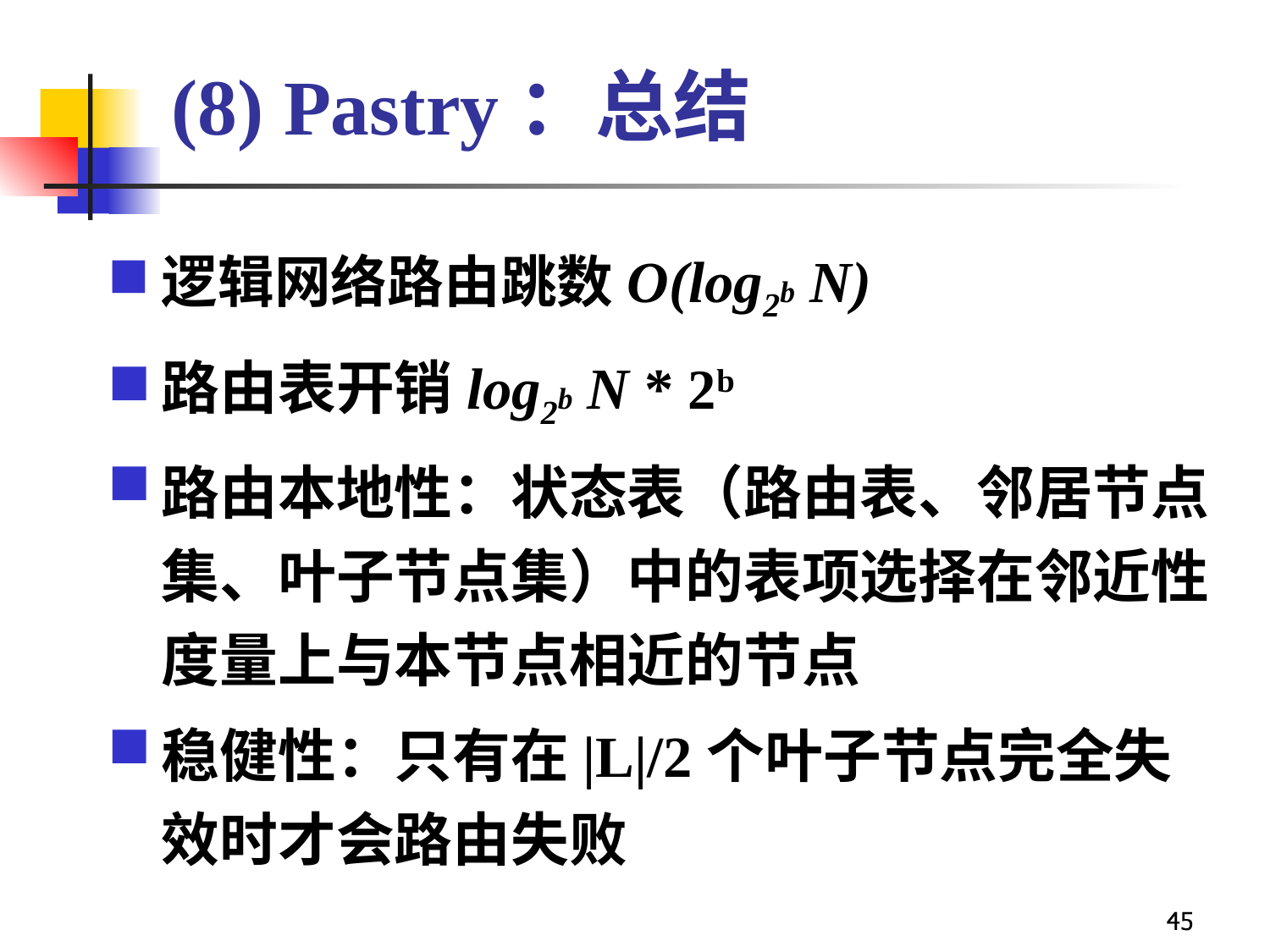

# (8) Pastry：总结
逻辑网络路由跳数O(log2b N)
路由表开销log2b N * 2b
路由本地性：状态表（路由表、邻居节点集、叶子节点集）中的表项选择在邻近性度量上与本节点相近的节点
稳健性：只有在|L|/2个叶子节点完全失效时才会路由失败
45